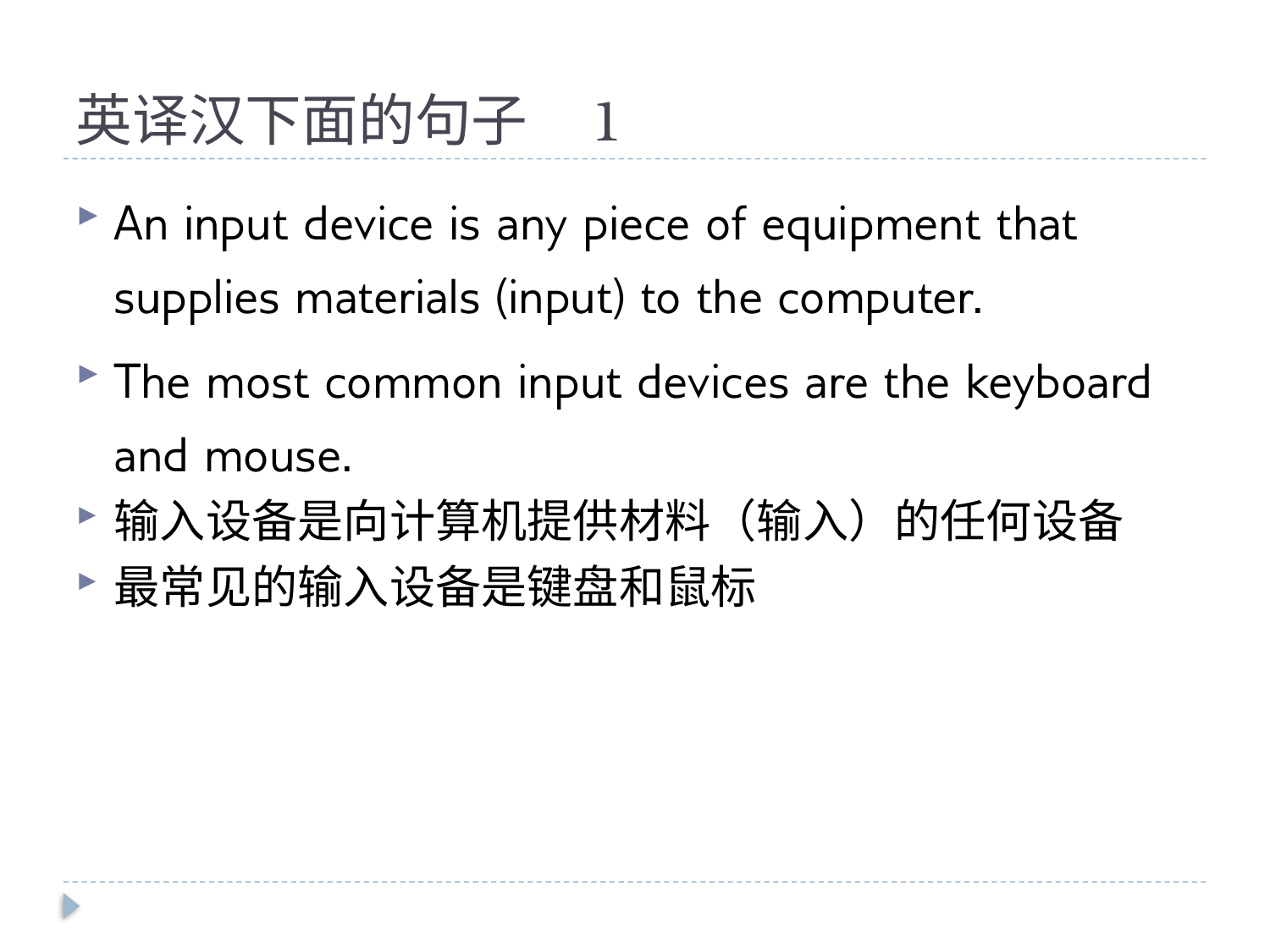

# 英译汉下面的句子   1
An input device is any piece of equipment that supplies materials (input) to the computer.
The most common input devices are the keyboard and mouse.
输入设备是向计算机提供材料（输入）的任何设备
最常见的输入设备是键盘和鼠标